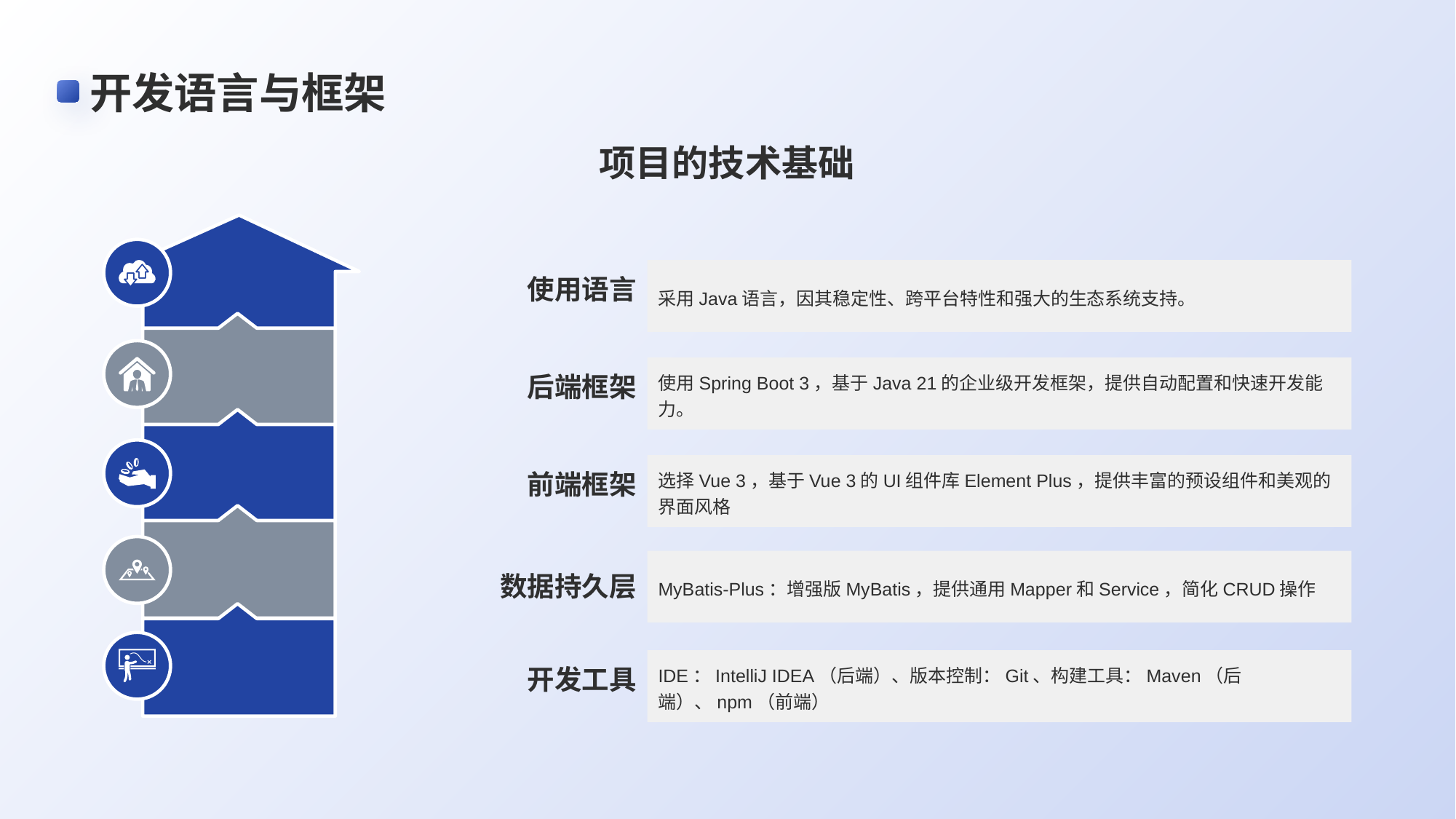

# 开发语言与框架
项目的技术基础

使用语言

采用Java语言，因其稳定性、跨平台特性和强大的生态系统支持。

后端框架

使用Spring Boot 3，基于Java 21的企业级开发框架，提供自动配置和快速开发能力。

前端框架
选择Vue 3，基于Vue 3的UI组件库Element Plus，提供丰富的预设组件和美观的界面风格

数据持久层
MyBatis-Plus：增强版MyBatis，提供通用Mapper和Service，简化CRUD操作

开发工具

IDE：IntelliJ IDEA（后端）、版本控制：Git、构建工具：Maven（后端）、npm（前端）